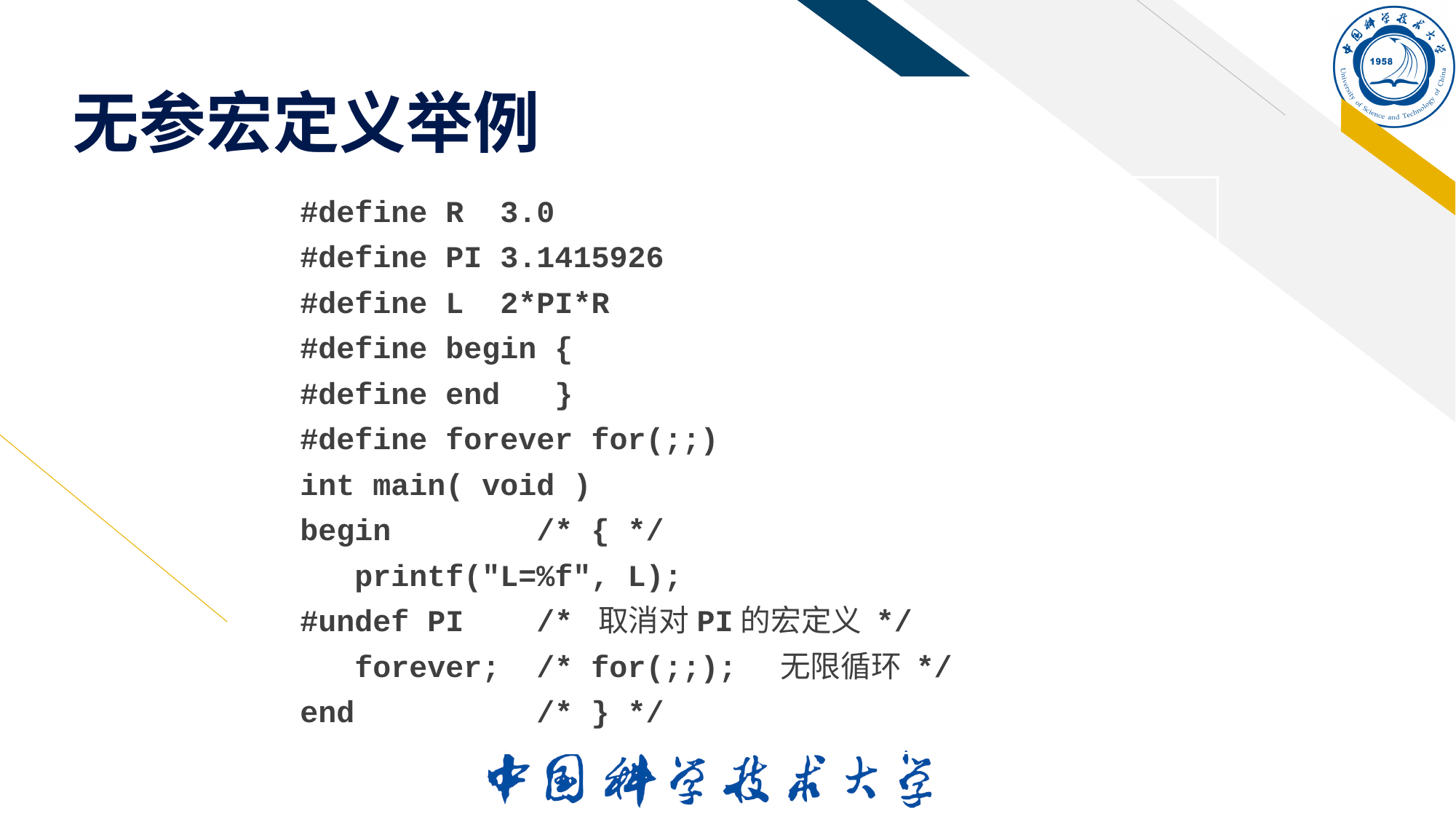

# 无参宏定义举例
#define R  3.0
#define PI 3.1415926
#define L  2*PI*R
#define begin {
#define end   }
#define forever for(;;)
int main( void )
begin        /* { */
   printf("L=%f", L);
#undef PI    /* 取消对PI的宏定义 */
   forever;  /* for(;;);  无限循环 */
end          /* } */